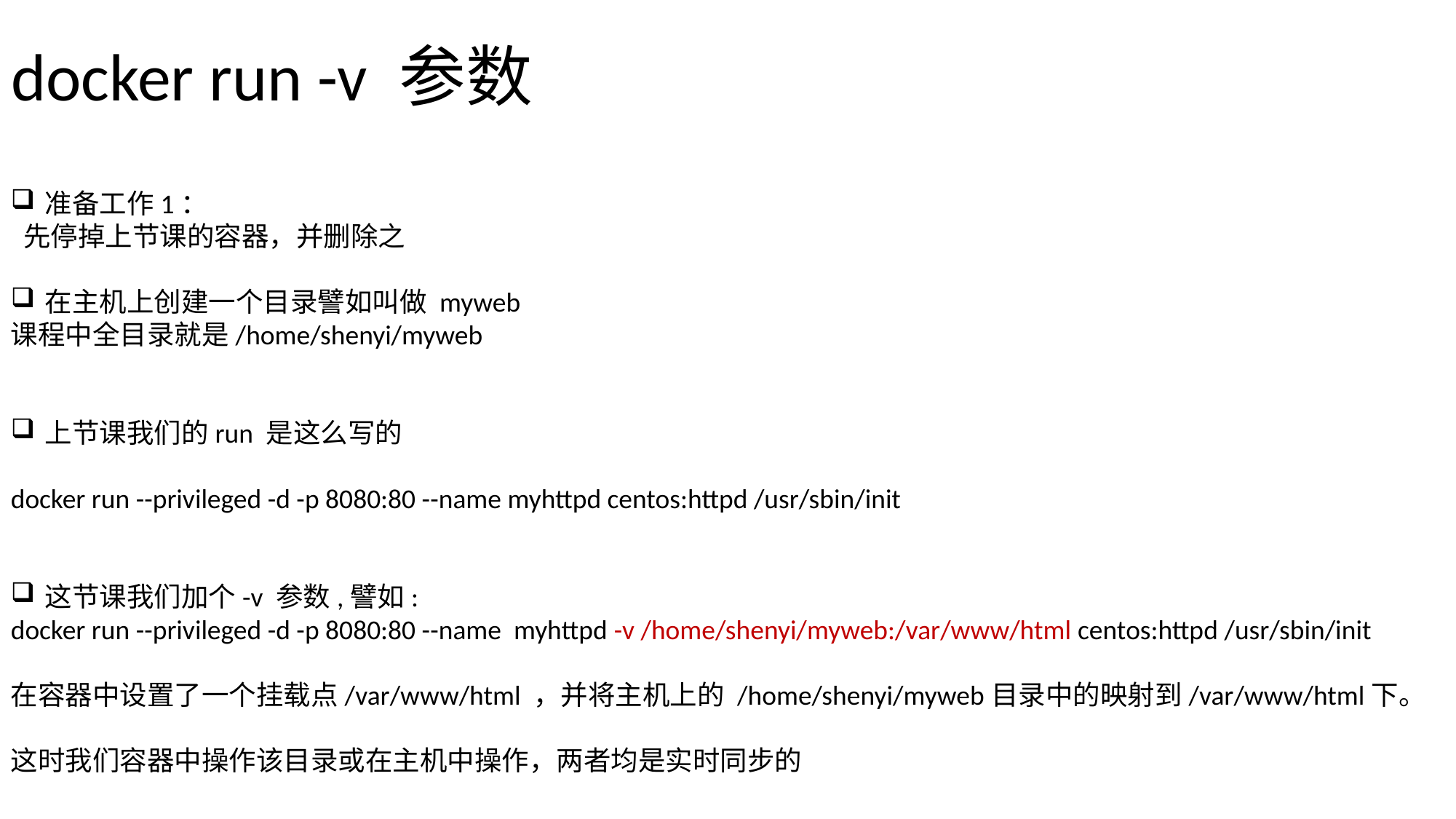

# docker run -v 参数
准备工作1：
 先停掉上节课的容器，并删除之

在主机上创建一个目录譬如叫做 myweb
课程中全目录就是/home/shenyi/myweb

上节课我们的run 是这么写的

docker run --privileged -d -p 8080:80 --name myhttpd centos:httpd /usr/sbin/init

这节课我们加个-v 参数,譬如:
docker run --privileged -d -p 8080:80 --name  myhttpd -v /home/shenyi/myweb:/var/www/html centos:httpd /usr/sbin/init

在容器中设置了一个挂载点/var/www/html ，并将主机上的 /home/shenyi/myweb目录中的映射到/var/www/html下。

这时我们容器中操作该目录或在主机中操作，两者均是实时同步的